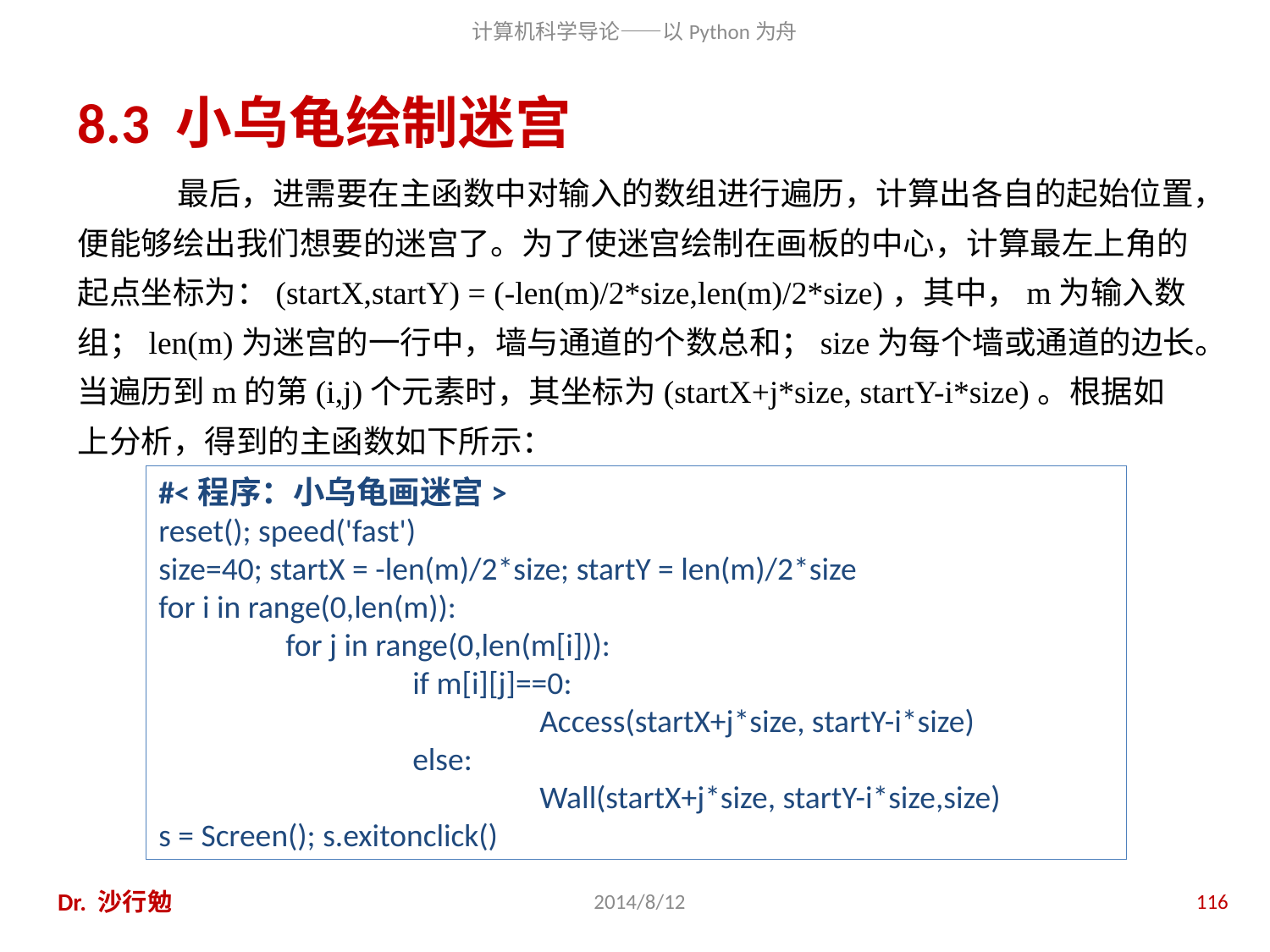

# 8.3 小乌龟绘制迷宫
最后，进需要在主函数中对输入的数组进行遍历，计算出各自的起始位置，便能够绘出我们想要的迷宫了。为了使迷宫绘制在画板的中心，计算最左上角的起点坐标为：(startX,startY) = (-len(m)/2*size,len(m)/2*size)，其中，m为输入数组；len(m)为迷宫的一行中，墙与通道的个数总和；size为每个墙或通道的边长。当遍历到m的第(i,j)个元素时，其坐标为(startX+j*size, startY-i*size)。根据如上分析，得到的主函数如下所示：
#<程序：小乌龟画迷宫>
reset(); speed('fast')
size=40; startX = -len(m)/2*size; startY = len(m)/2*size
for i in range(0,len(m)):
	for j in range(0,len(m[i])):
		if m[i][j]==0:
			Access(startX+j*size, startY-i*size)
		else:
			Wall(startX+j*size, startY-i*size,size)
s = Screen(); s.exitonclick()
Dr. 沙行勉
2014/8/12
116